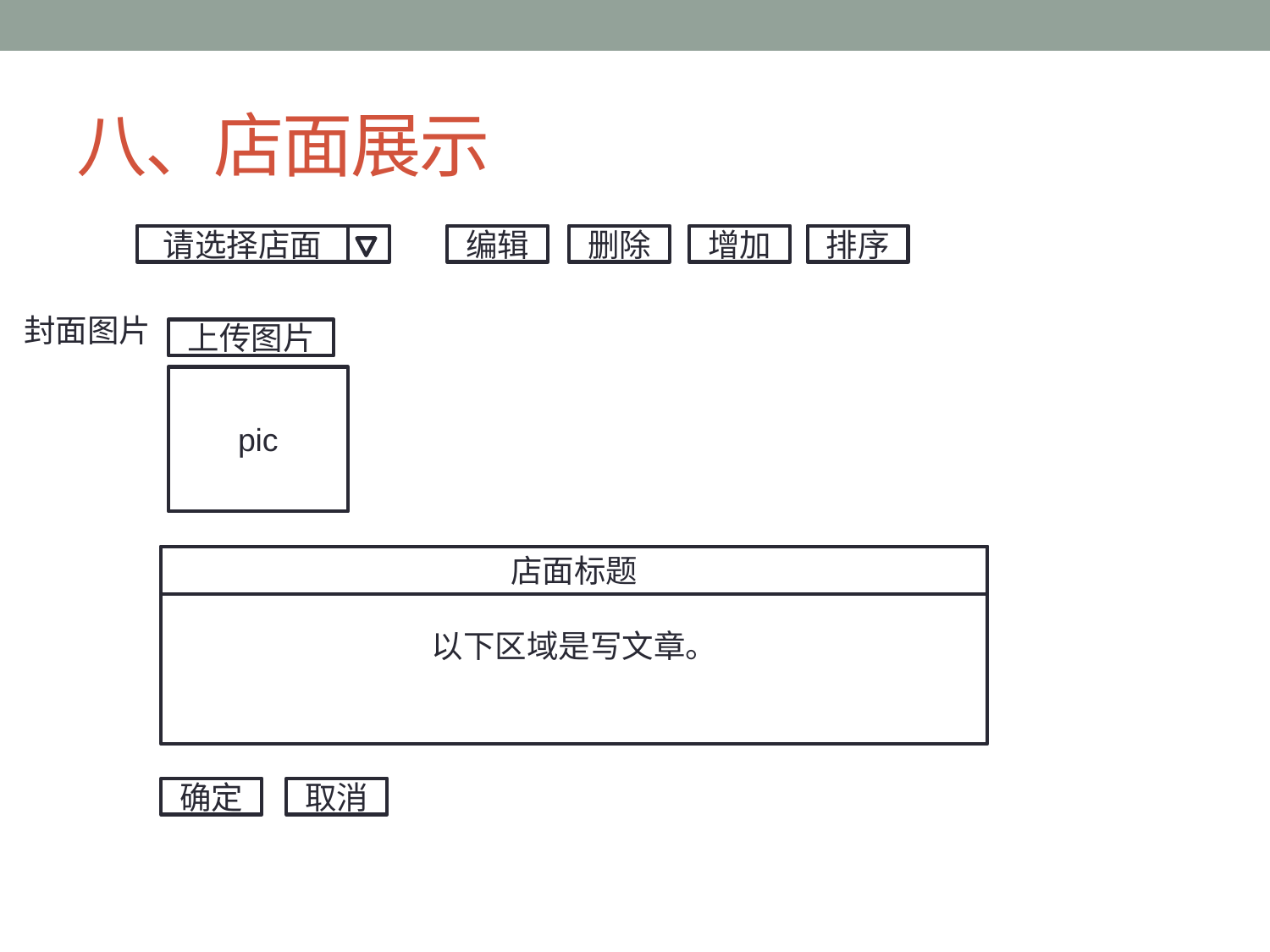

# 八、店面展示
请选择店面

编辑
删除
增加
排序

封面图片
上传图片
pic
以下区域是写文章。
店面标题
确定
取消